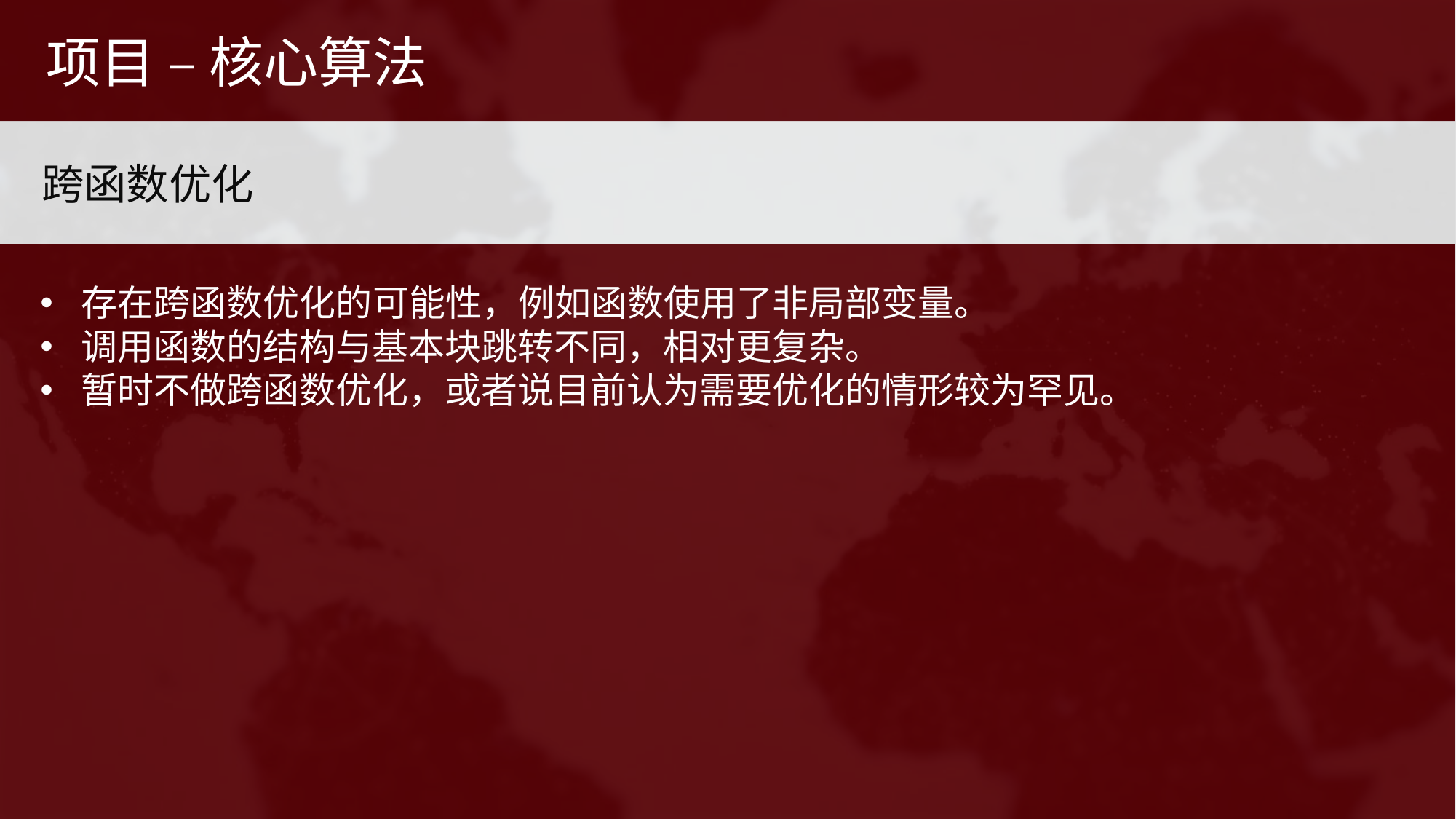

项目 – 核心算法

跨函数优化

存在跨函数优化的可能性，例如函数使用了非局部变量。
调用函数的结构与基本块跳转不同，相对更复杂。
暂时不做跨函数优化，或者说目前认为需要优化的情形较为罕见。